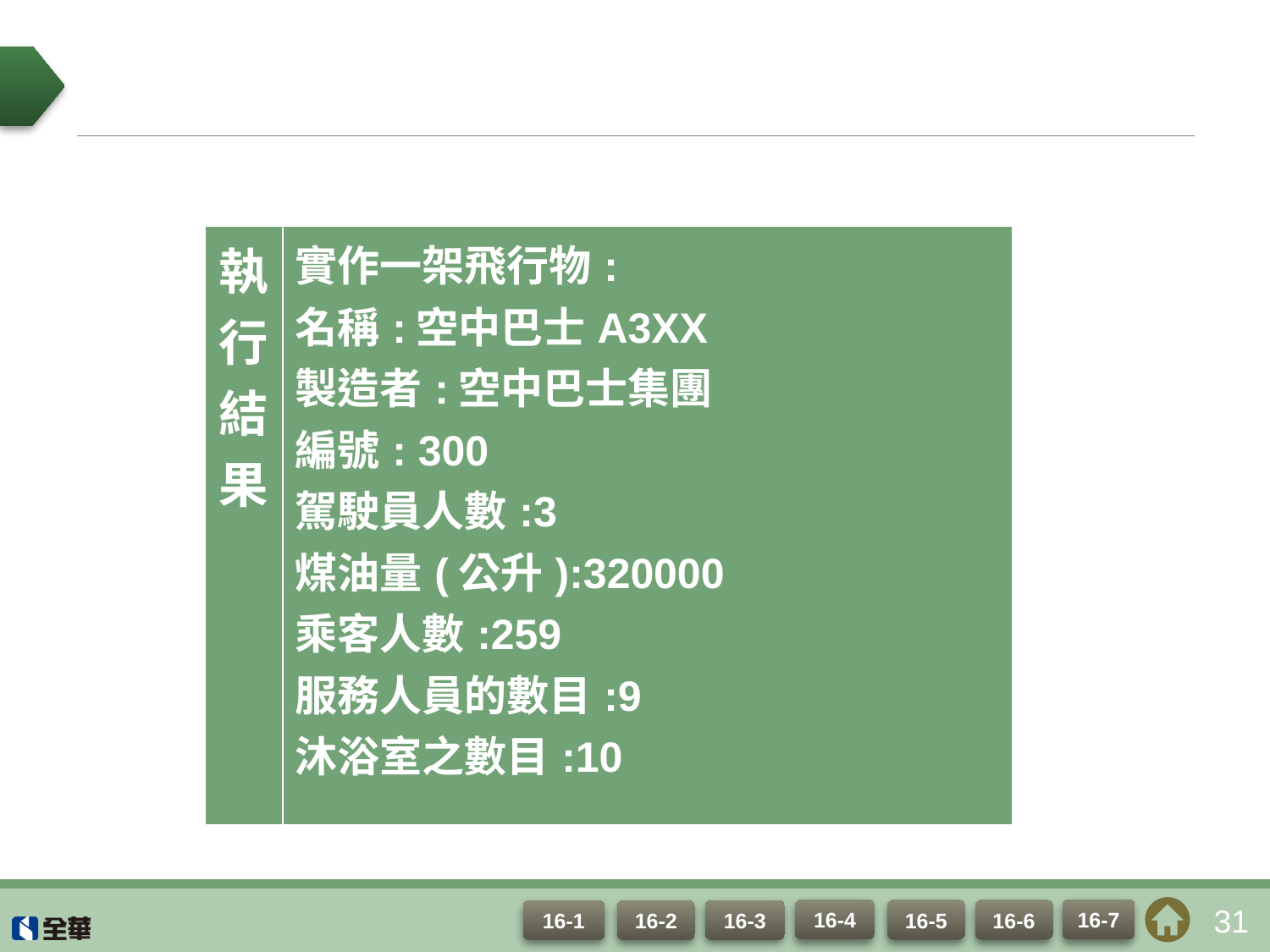

#

| 執 行 結 果 | 實作一架飛行物: 名稱:空中巴士A3XX 製造者:空中巴士集團 編號: 300 駕駛員人數:3 煤油量(公升):320000 乘客人數:259 服務人員的數目:9 沐浴室之數目:10 |
| --- | --- |
31